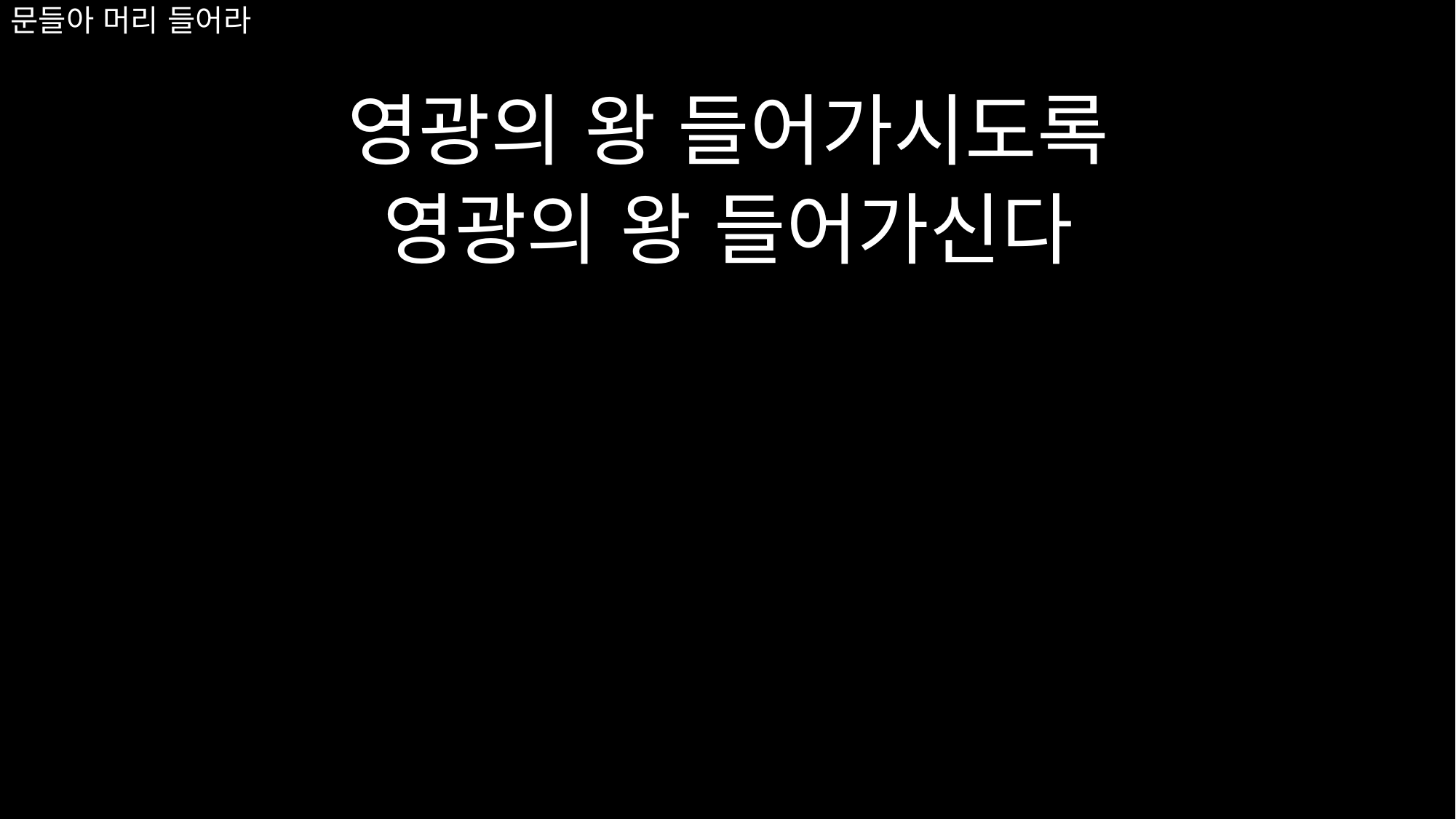

영광의 왕 들어가시도록
영광의 왕 들어가신다

# 문들아 머리 들어라